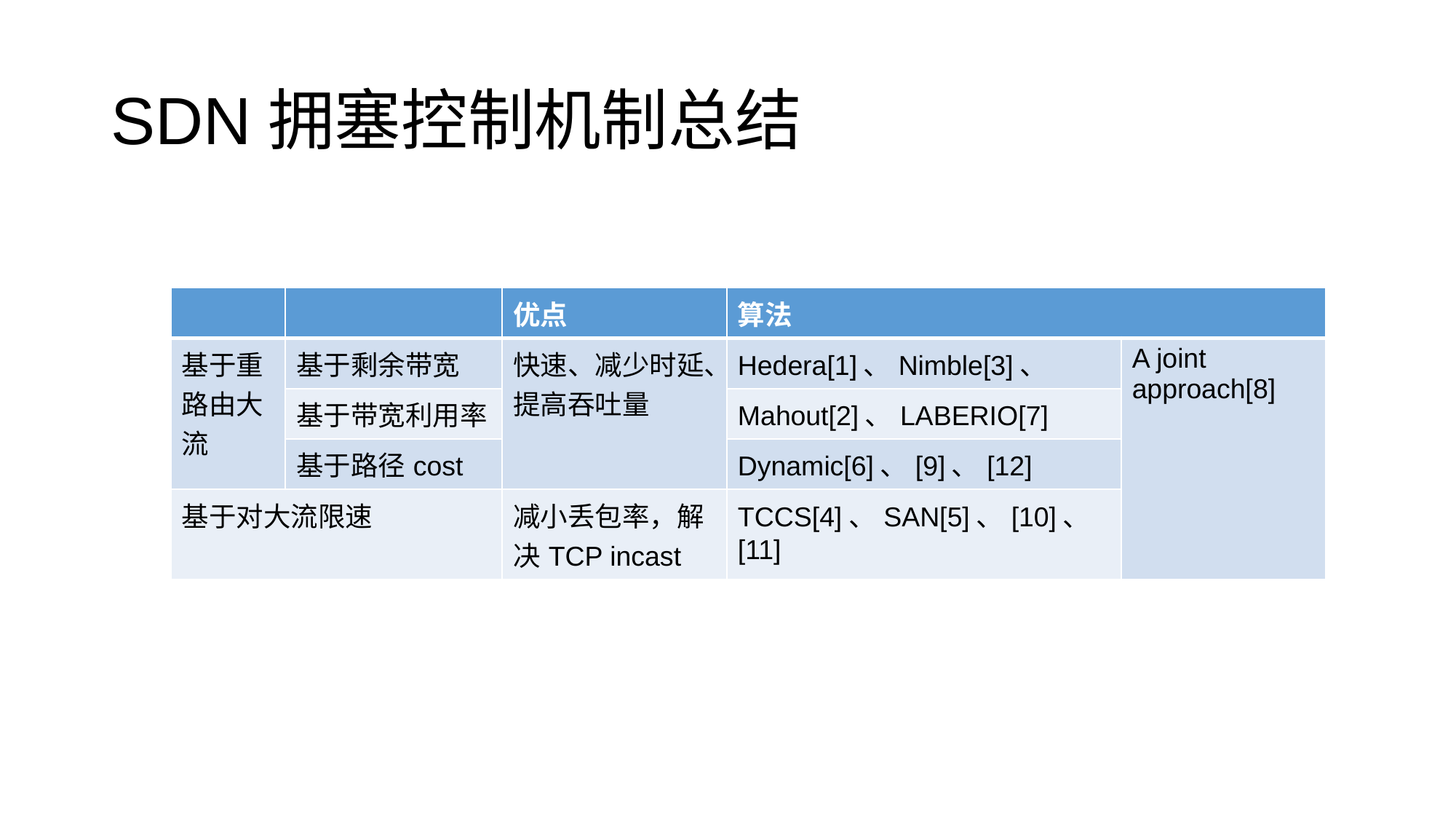

# SDN拥塞控制机制总结
|  |  | 优点 | 算法 |  |
| --- | --- | --- | --- | --- |
| 基于重路由大流 | 基于剩余带宽 | 快速、减少时延、提高吞吐量 | Hedera[1]、Nimble[3]、 | A joint approach[8] |
|  | 基于带宽利用率 |  | Mahout[2]、LABERIO[7] |  |
|  | 基于路径cost |  | Dynamic[6]、[9]、[12] |  |
| 基于对大流限速 |  | 减小丢包率，解决TCP incast | TCCS[4]、SAN[5]、[10]、[11] |  |